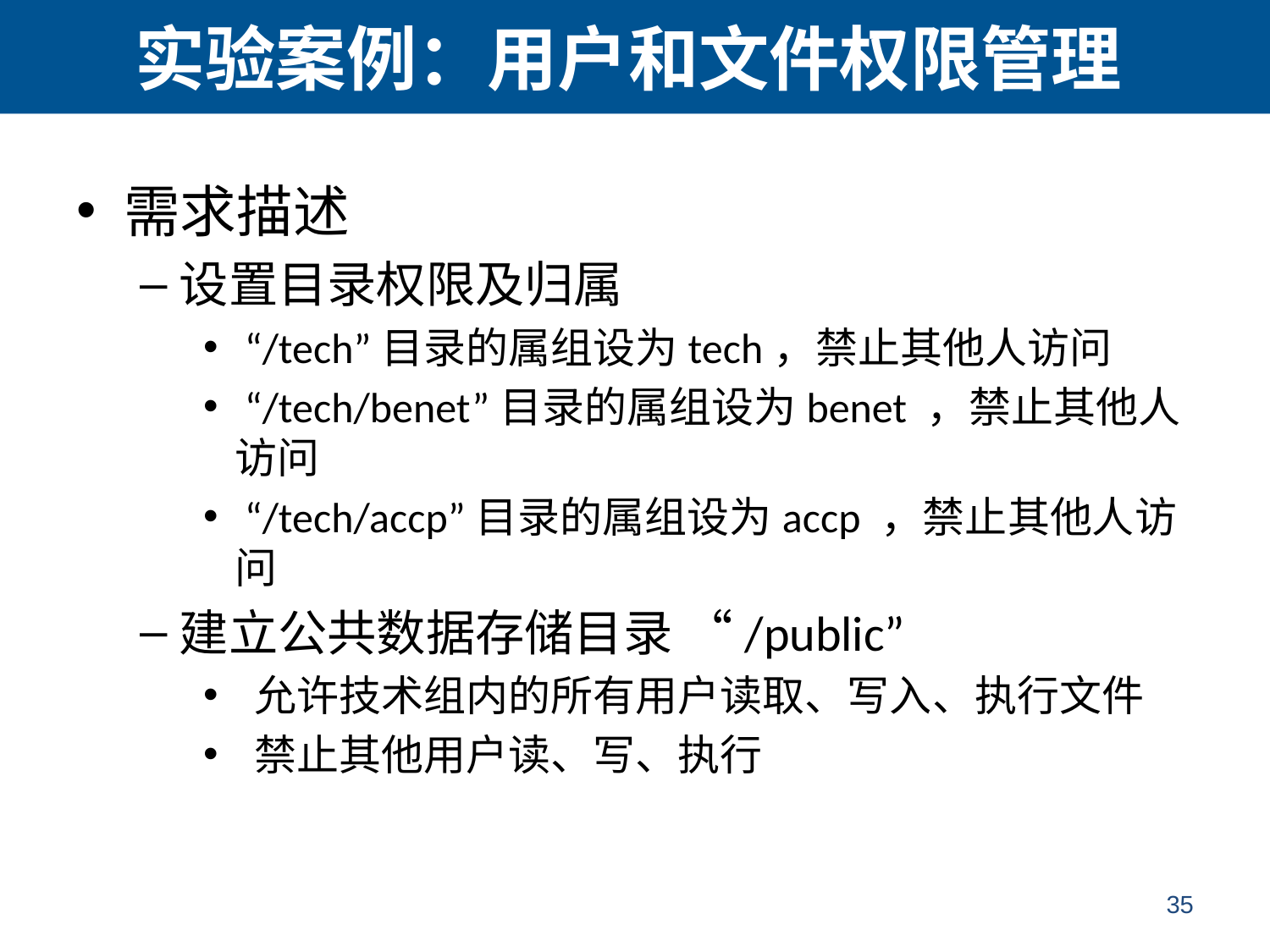

# 实验案例：用户和文件权限管理
需求描述
设置目录权限及归属
 “/tech”目录的属组设为tech，禁止其他人访问
 “/tech/benet”目录的属组设为benet ，禁止其他人访问
 “/tech/accp”目录的属组设为accp ，禁止其他人访问
建立公共数据存储目录 “/public”
 允许技术组内的所有用户读取、写入、执行文件
 禁止其他用户读、写、执行
35